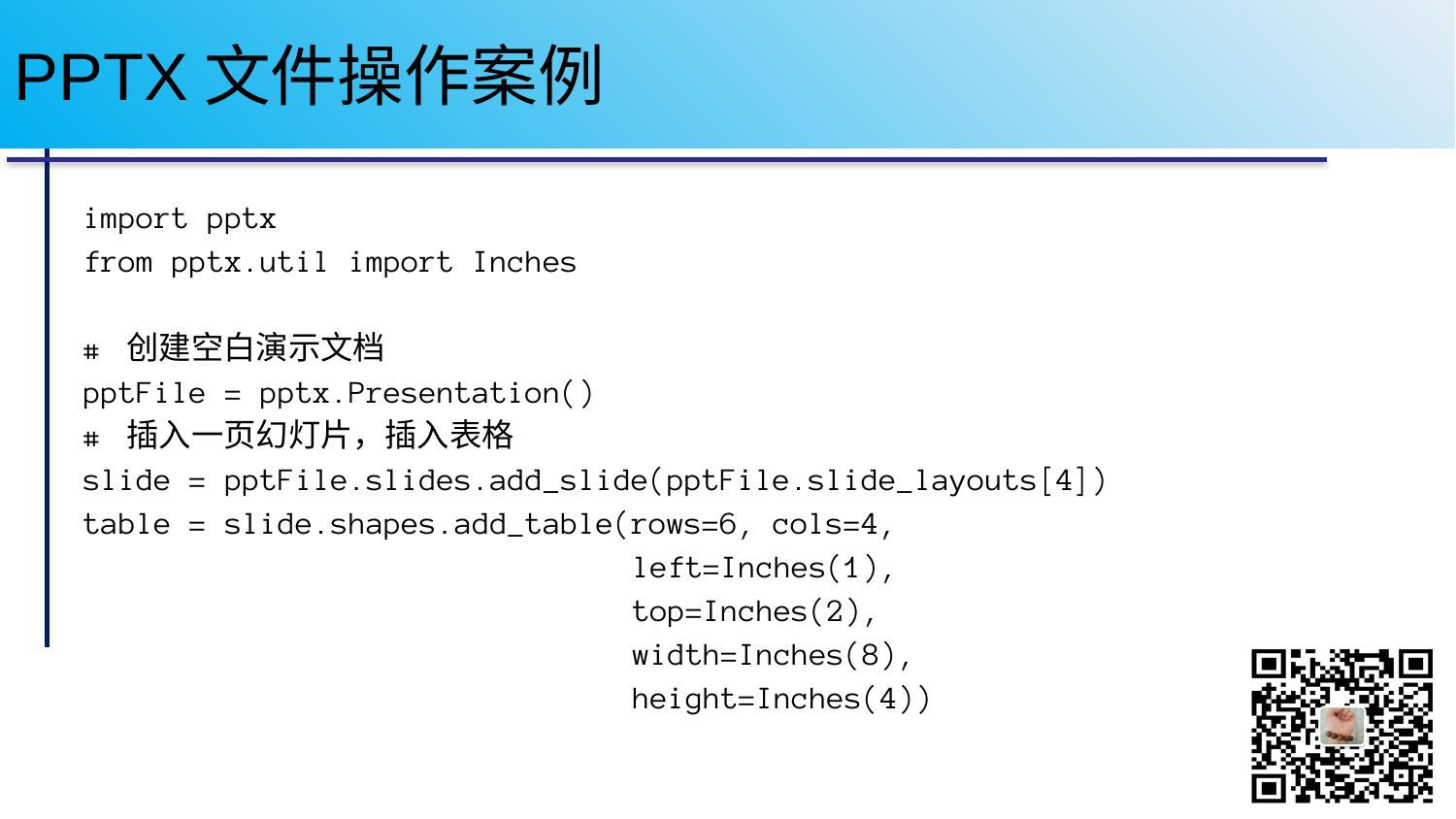

# PPTX文件操作案例
import pptx
from pptx.util import Inches

# 创建空白演示文档
pptFile = pptx.Presentation()
# 插入一页幻灯片，插入表格
slide = pptFile.slides.add_slide(pptFile.slide_layouts[4])
table = slide.shapes.add_table(rows=6, cols=4,
                               left=Inches(1),
                               top=Inches(2),
                               width=Inches(8),
                               height=Inches(4))